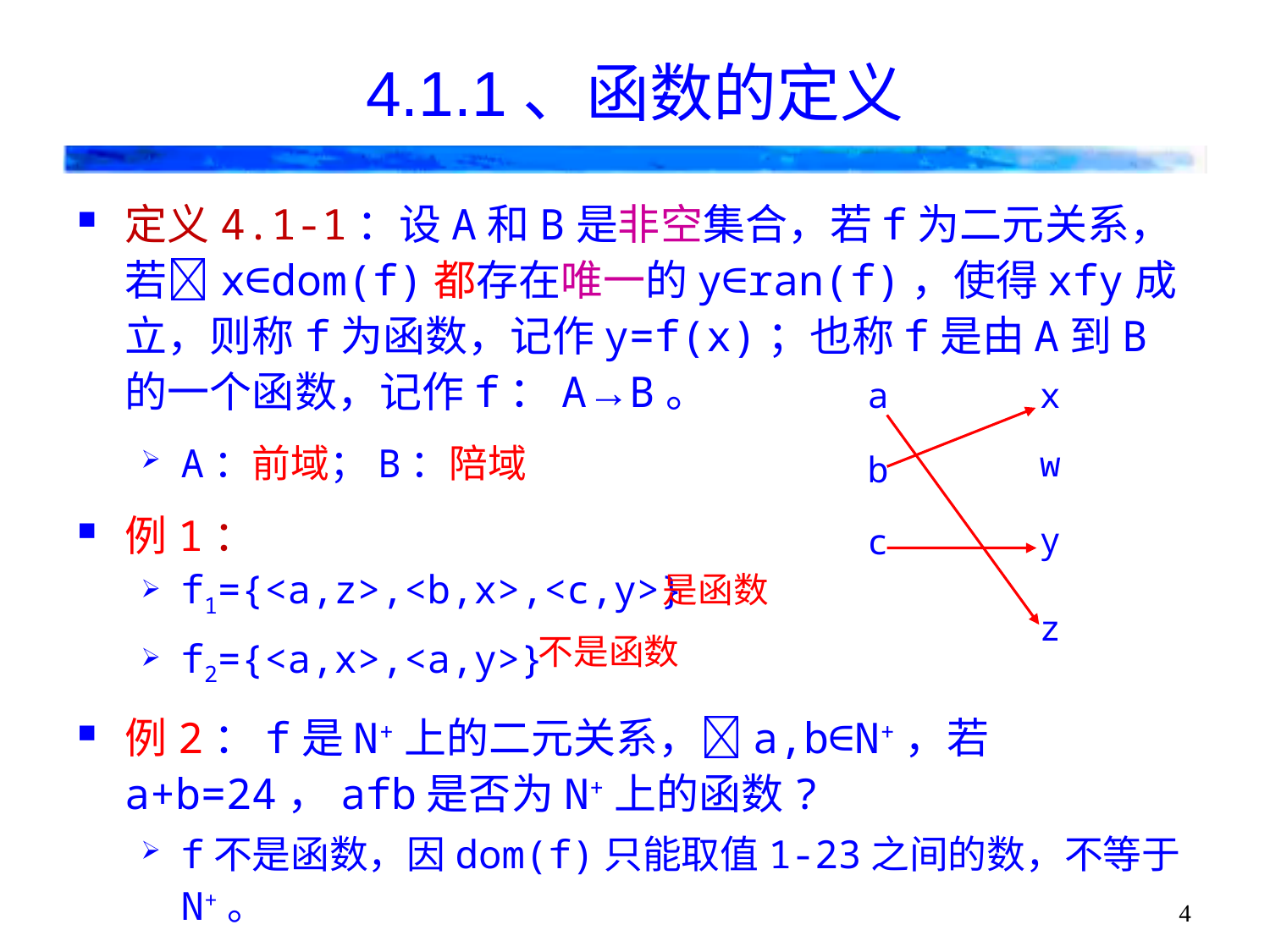

# 4.1.1、函数的定义
定义4.1-1：设A和B是非空集合，若f为二元关系，若∀x∈dom(f)都存在唯一的y∈ran(f)，使得xfy成立，则称f为函数，记作y=f(x)；也称f是由A到B的一个函数，记作f：A→B。
A：前域；B：陪域
例1：
f1={<a,z>,<b,x>,<c,y>}
f2={<a,x>,<a,y>}
例2：f是N+上的二元关系，∀a,b∈N+，若a+b=24，afb是否为N+上的函数?
f不是函数，因dom(f)只能取值1-23之间的数，不等于N+。
a
x
w
b
y
c
z

是函数
不是函数
4